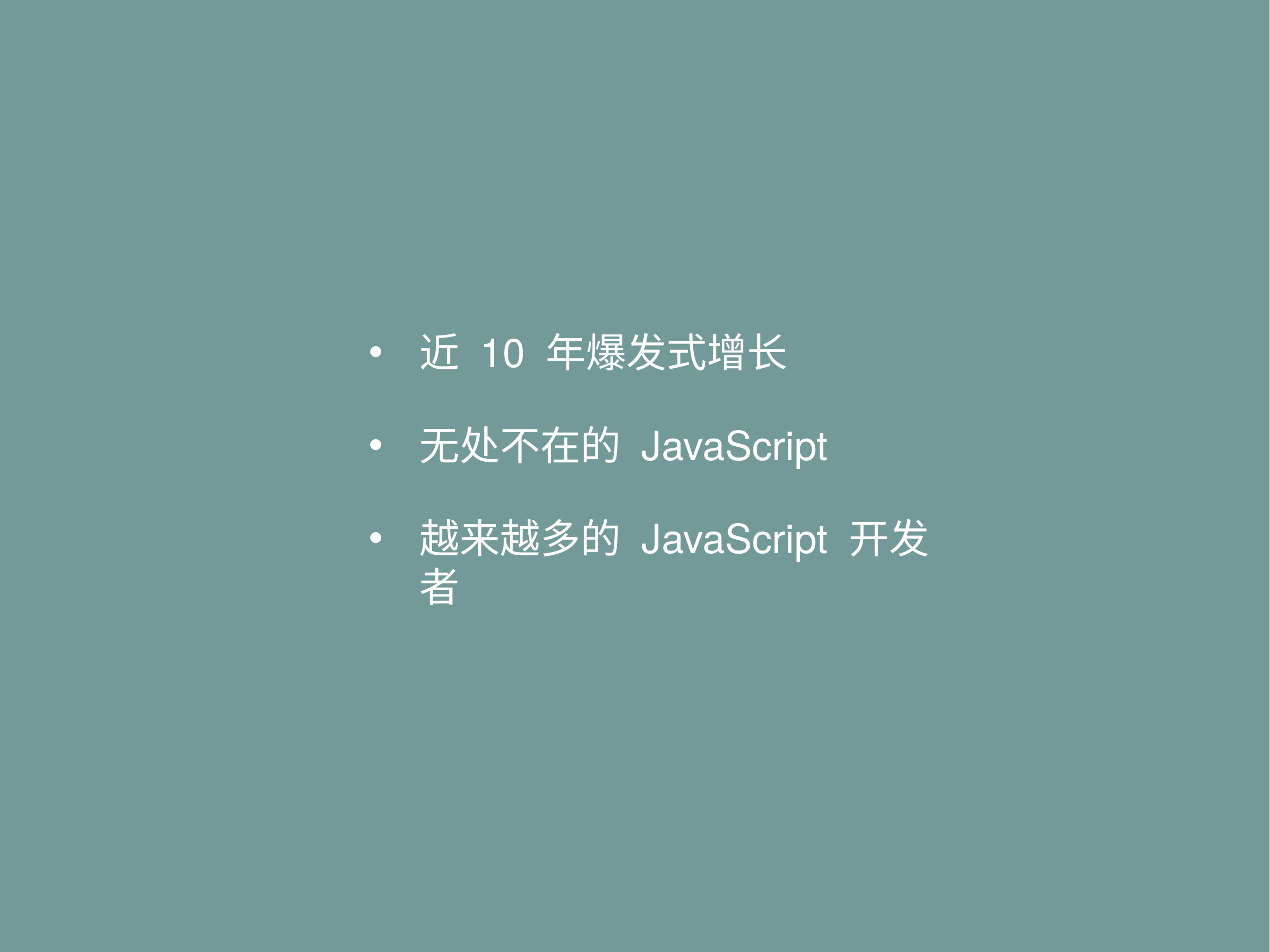

近 10 年爆发式增长
无处不在的 JavaScript
越来越多的 JavaScript 开发者